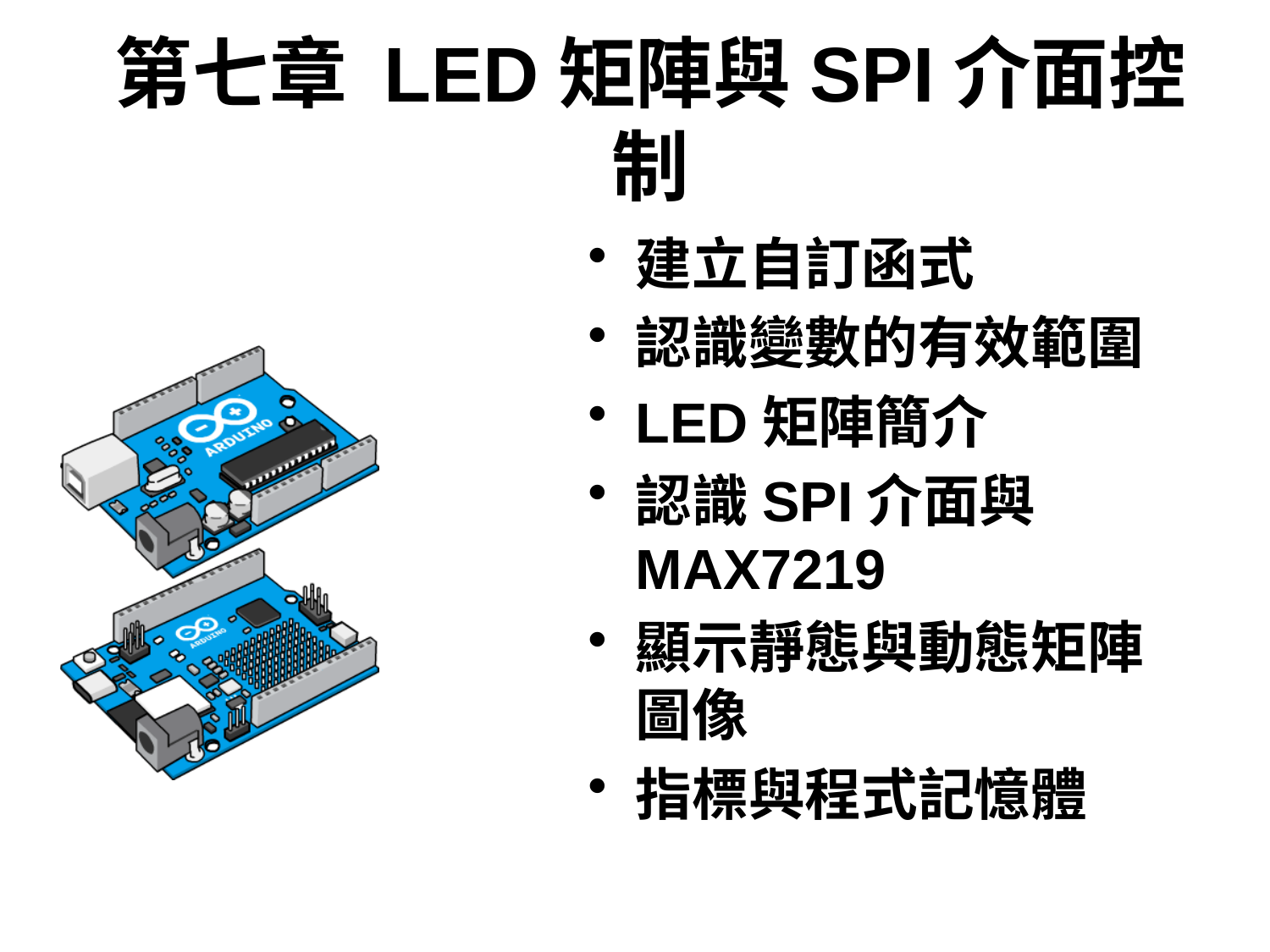

# 第七章 LED矩陣與SPI介面控制
建立自訂函式
認識變數的有效範圍
LED矩陣簡介
認識SPI介面與MAX7219
顯示靜態與動態矩陣圖像
指標與程式記憶體